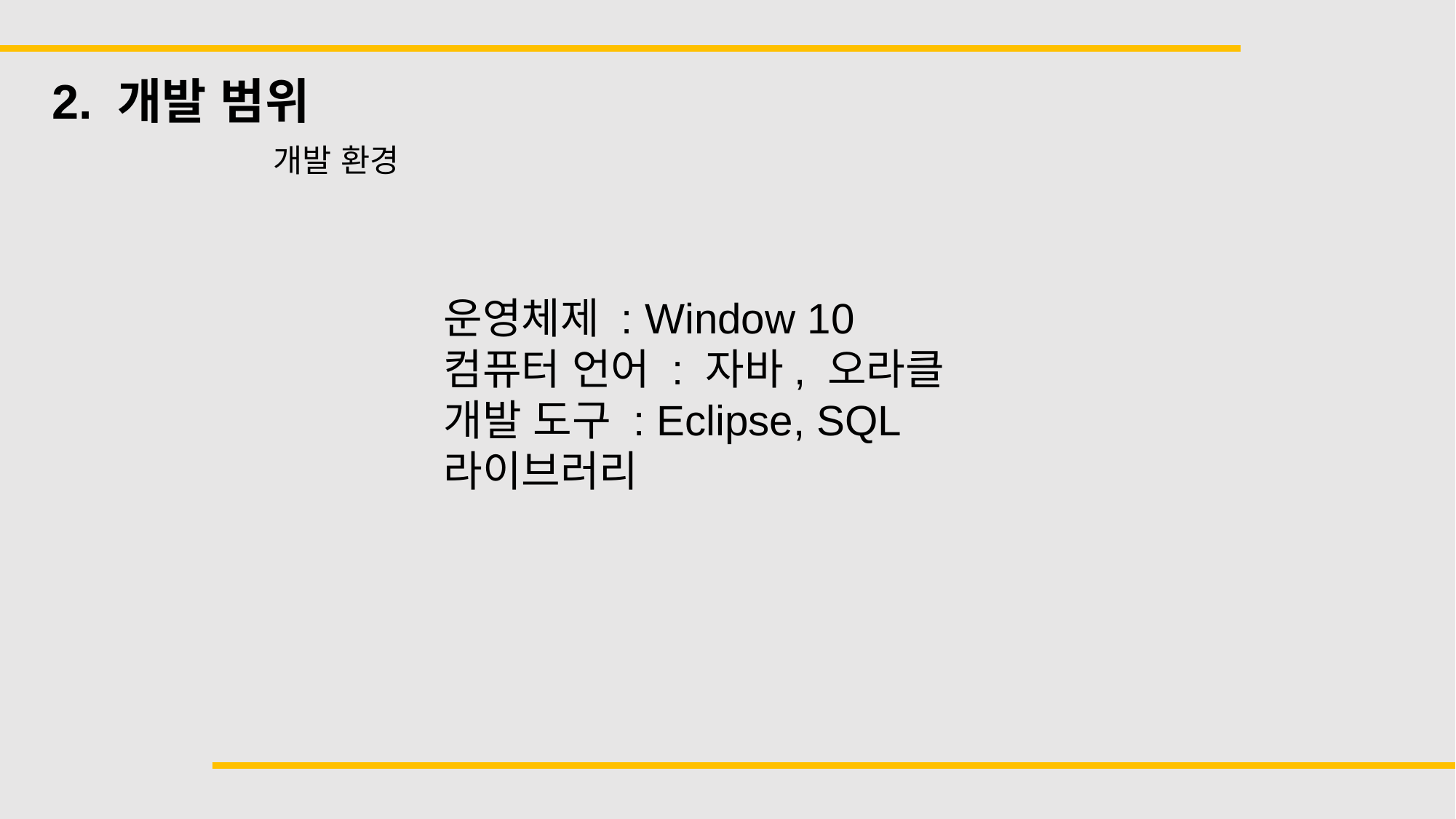

2. 개발 범위
개발 환경
운영체제 : Window 10
컴퓨터 언어 : 자바, 오라클
개발 도구 : Eclipse, SQL
라이브러리